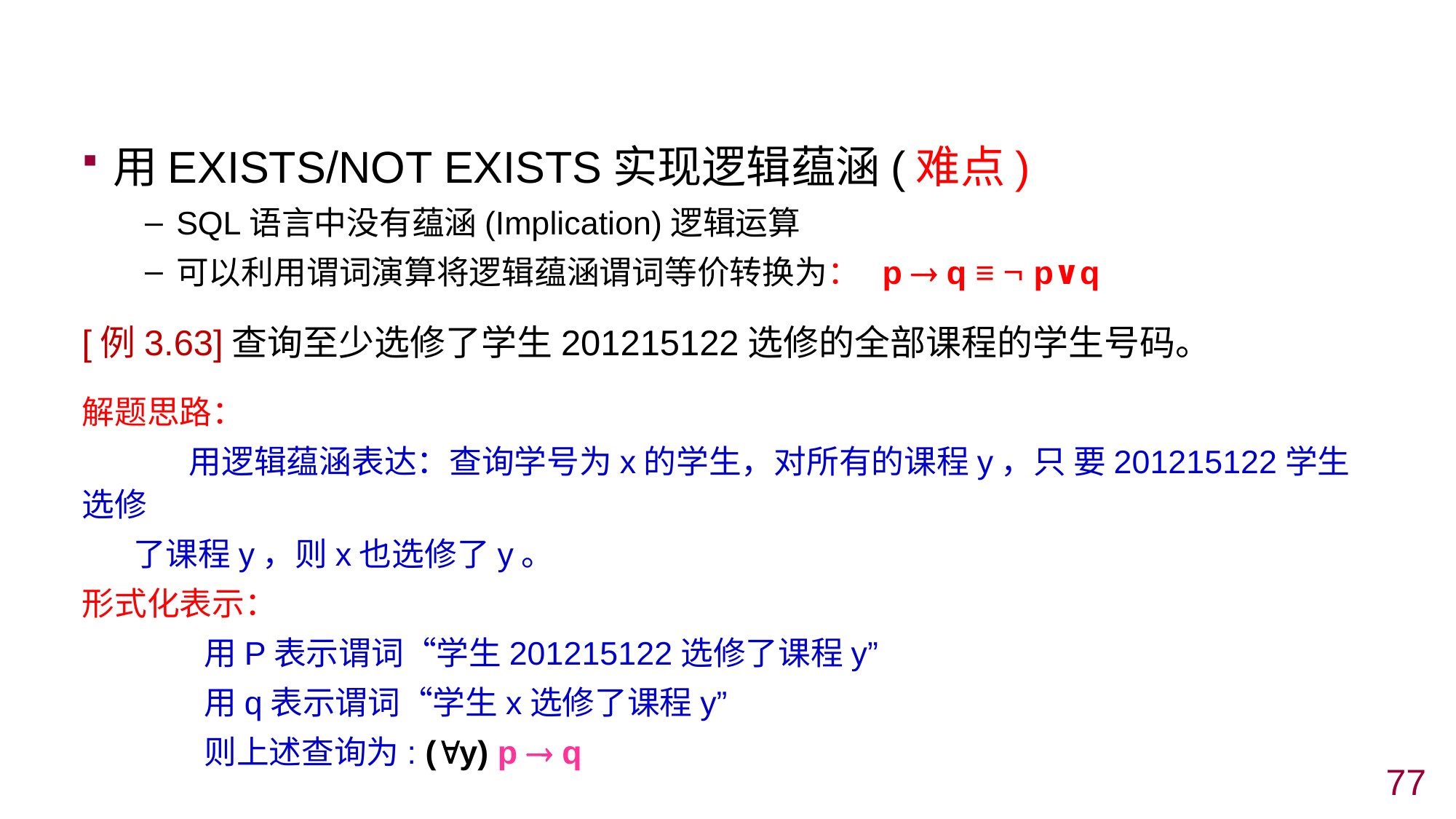

#
用EXISTS/NOT EXISTS实现逻辑蕴涵(难点)
SQL语言中没有蕴涵(Implication)逻辑运算
可以利用谓词演算将逻辑蕴涵谓词等价转换为：  p → q ≡ ¬ p∨q

[例3.63]查询至少选修了学生201215122选修的全部课程的学生号码。

解题思路：
	用逻辑蕴涵表达：查询学号为x的学生，对所有的课程y，只 要201215122学生选修
      了课程y，则x也选修了y。
形式化表示：
          用P表示谓词“学生201215122选修了课程y”
          用q表示谓词“学生x选修了课程y”
          则上述查询为: (∀y) p → q
77